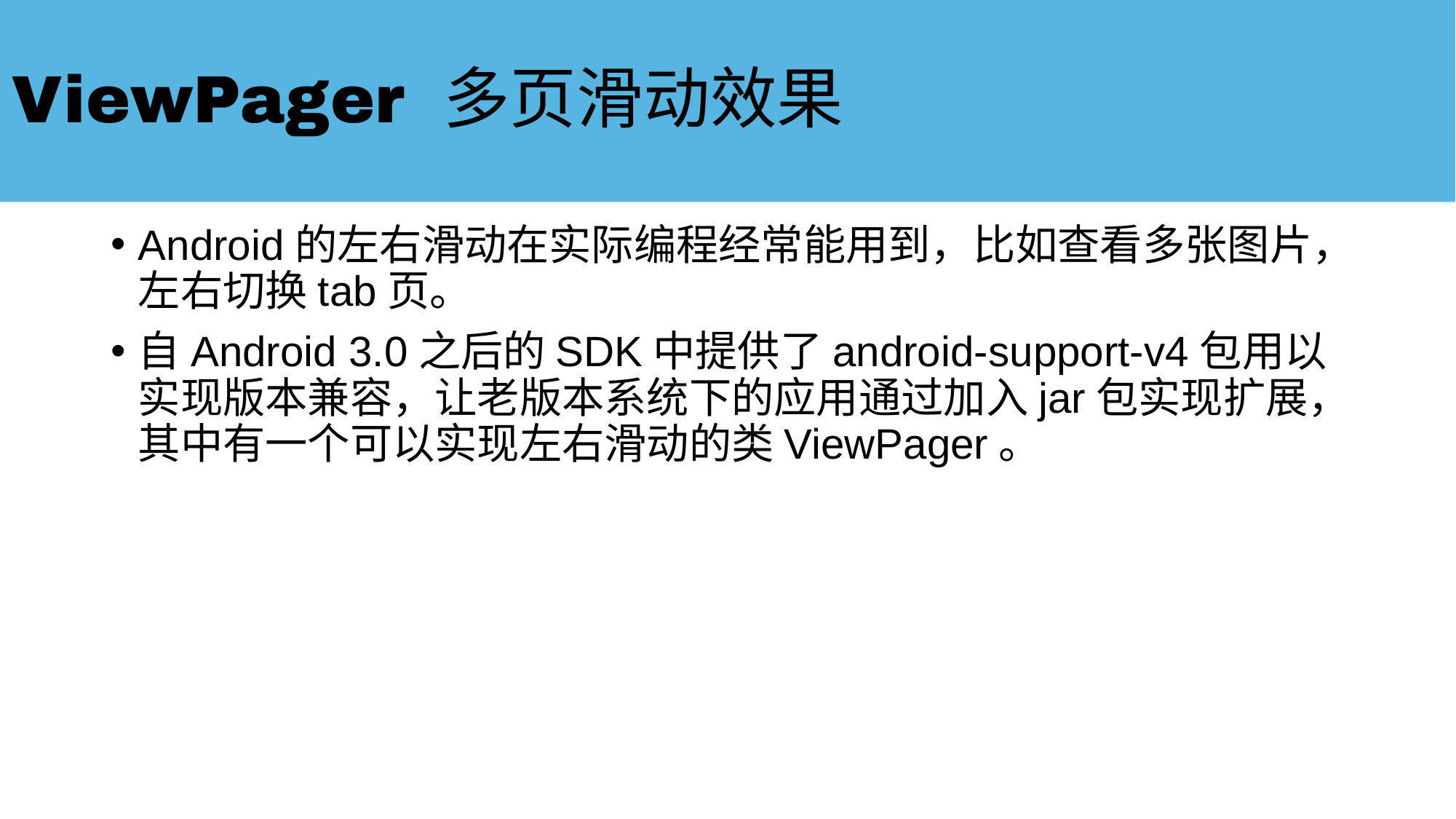

# ViewPager 多页滑动效果
Android的左右滑动在实际编程经常能用到，比如查看多张图片，左右切换tab页。
自Android 3.0之后的SDK中提供了android-support-v4包用以实现版本兼容，让老版本系统下的应用通过加入jar包实现扩展，其中有一个可以实现左右滑动的类ViewPager。